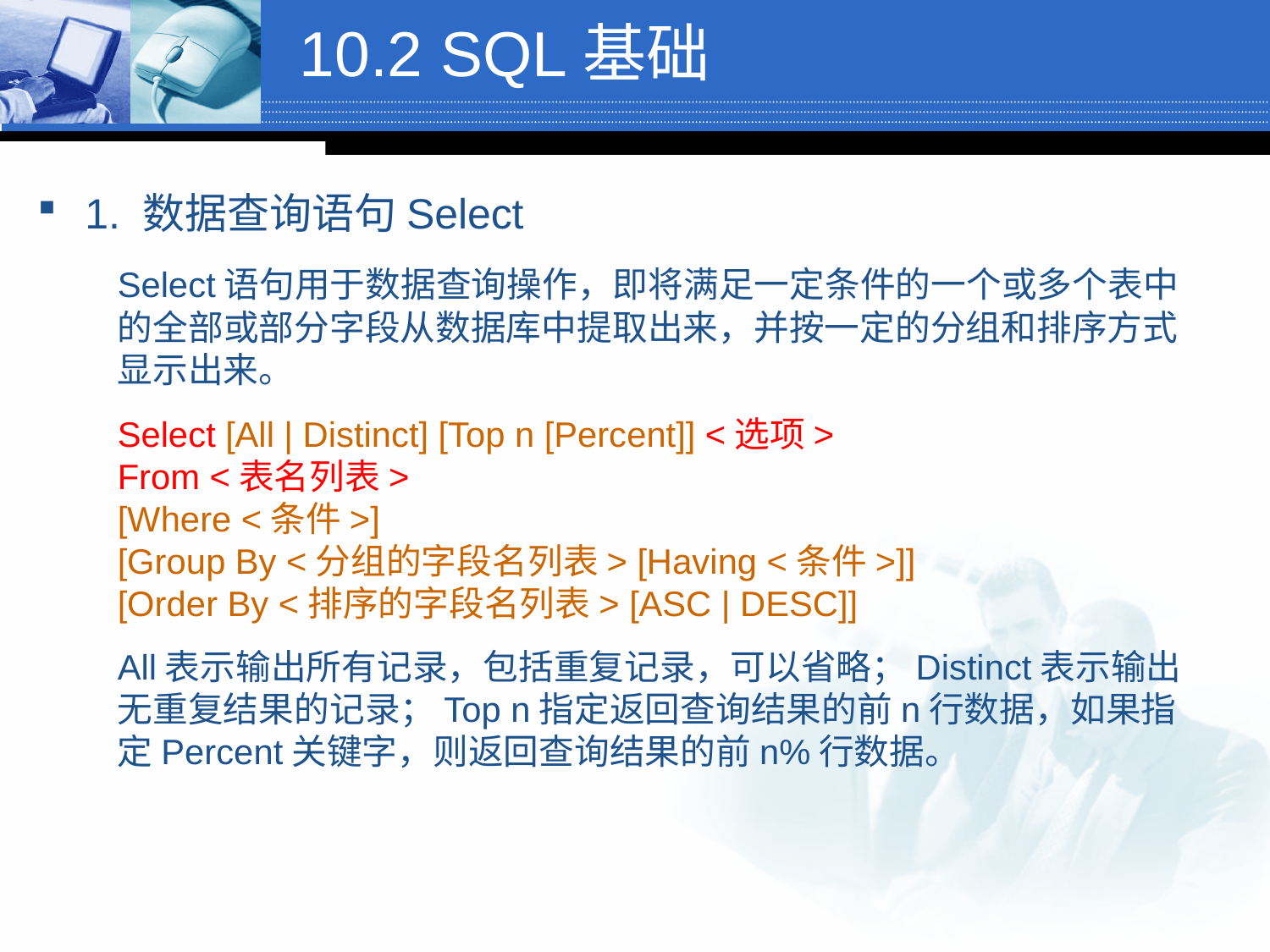

# 10.2 SQL基础
1. 数据查询语句Select
Select语句用于数据查询操作，即将满足一定条件的一个或多个表中的全部或部分字段从数据库中提取出来，并按一定的分组和排序方式显示出来。
Select [All | Distinct] [Top n [Percent]] <选项>
From <表名列表>
[Where <条件>]
[Group By <分组的字段名列表> [Having <条件>]]
[Order By <排序的字段名列表> [ASC | DESC]]
All表示输出所有记录，包括重复记录，可以省略；Distinct表示输出无重复结果的记录；Top n指定返回查询结果的前n行数据，如果指定Percent关键字，则返回查询结果的前n%行数据。